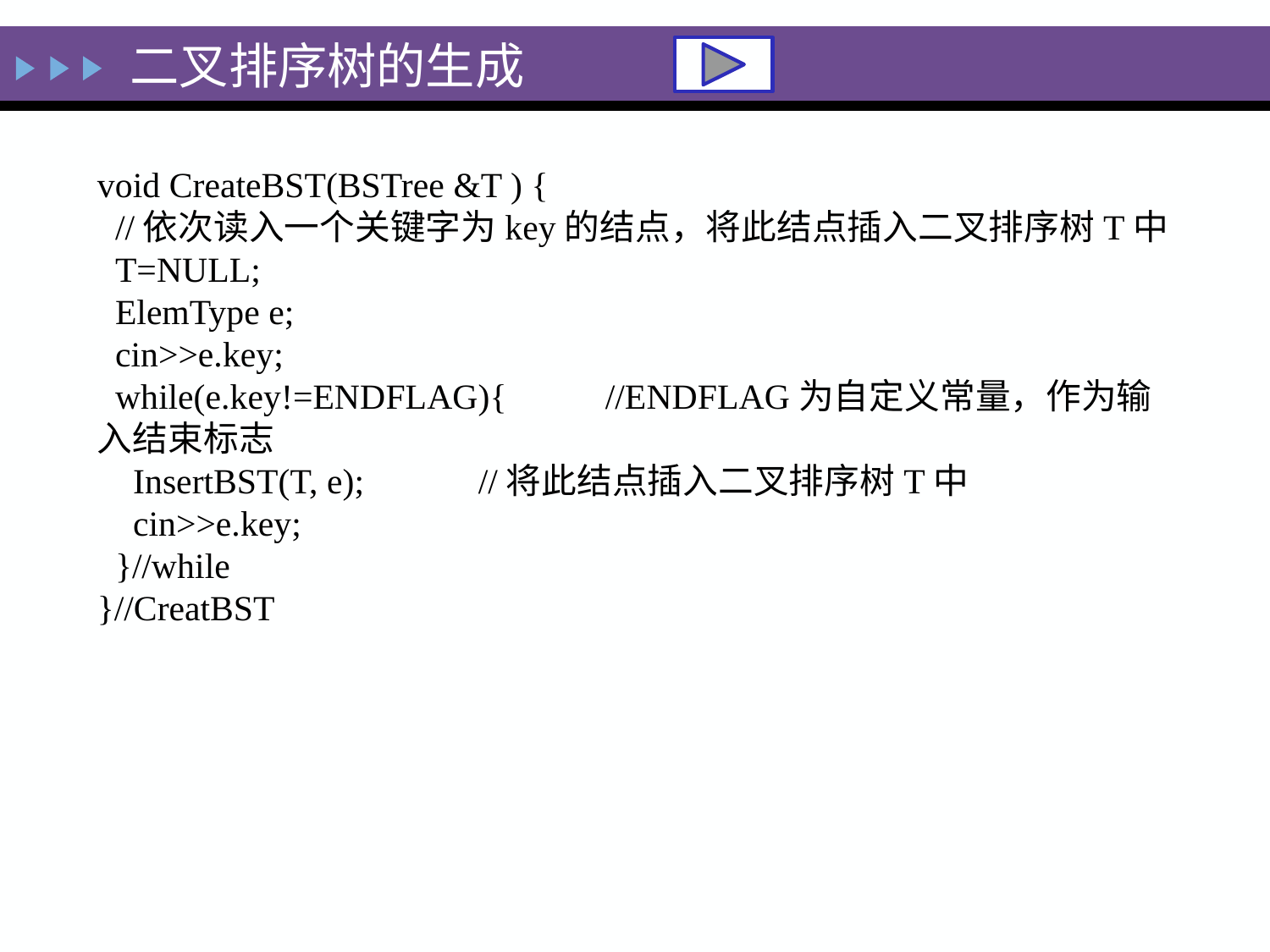

# 二叉排序树的生成

void CreateBST(BSTree &T ) {
  //依次读入一个关键字为key的结点，将此结点插入二叉排序树T中
  T=NULL;
  ElemType e;
  cin>>e.key;
  while(e.key!=ENDFLAG){   	//ENDFLAG为自定义常量，作为输入结束标志
    InsertBST(T, e);          	//将此结点插入二叉排序树T中
    cin>>e.key;
  }//while
}//CreatBST